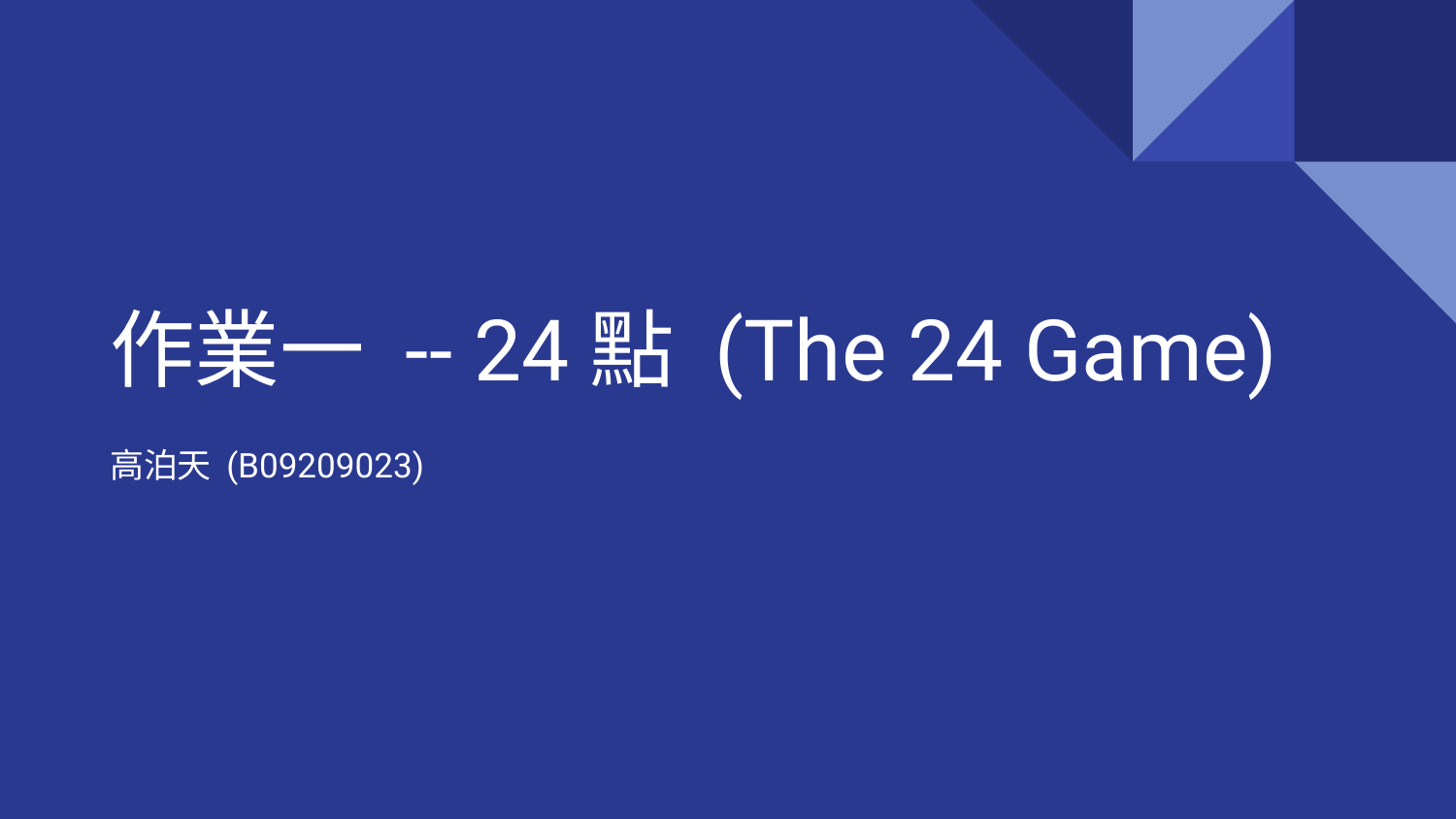

# 作業一 -- 24點 (The 24 Game)
高泊天 (B09209023)